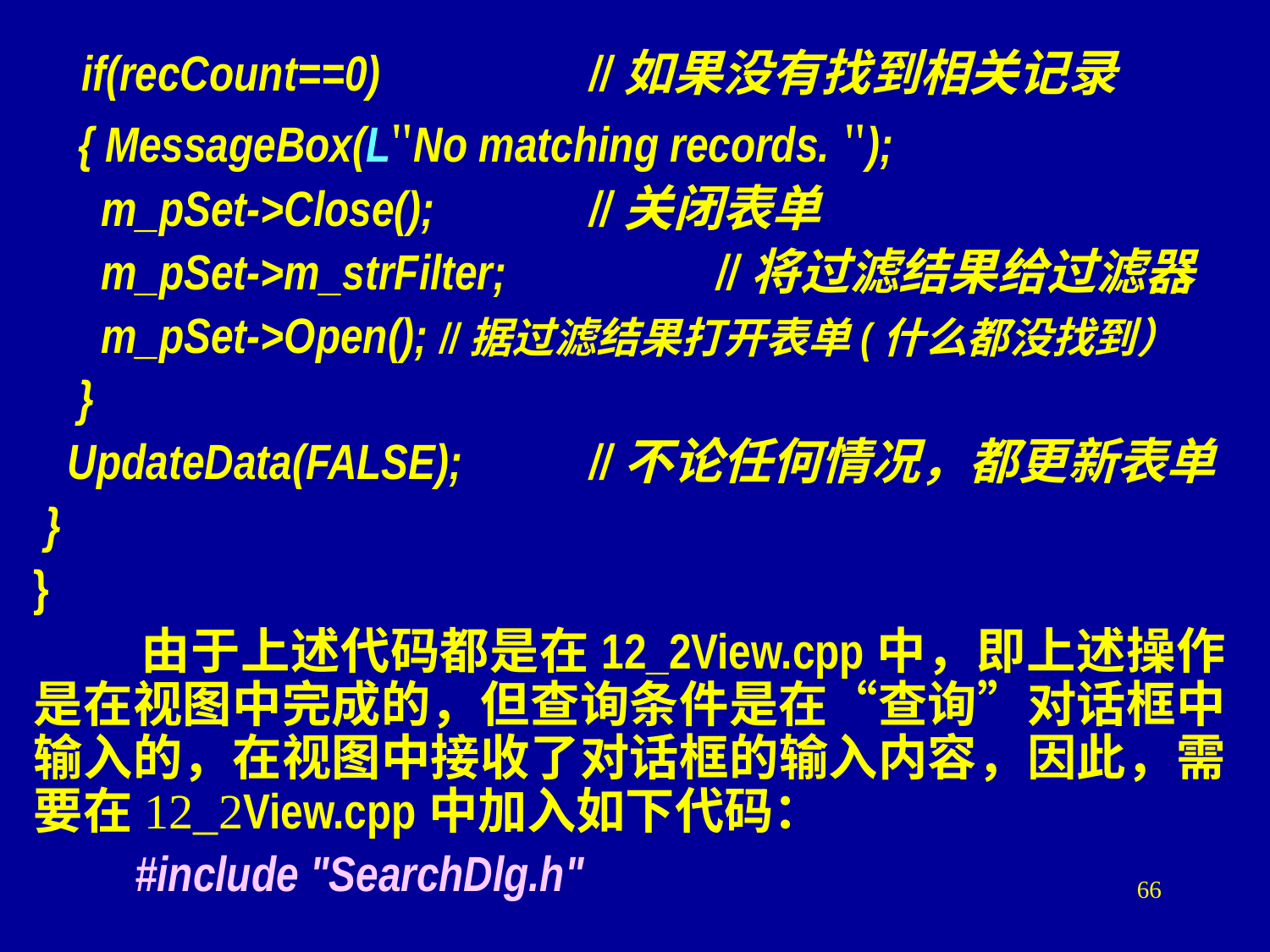

if(recCount==0)		//如果没有找到相关记录
    { MessageBox(L"No matching records. ");
      m_pSet->Close();		//关闭表单
      m_pSet->m_strFilter;		//将过滤结果给过滤器
      m_pSet->Open(); //据过滤结果打开表单(什么都没找到）
    }
   UpdateData(FALSE);	//不论任何情况，都更新表单
 }
}
        由于上述代码都是在12_2View.cpp中，即上述操作是在视图中完成的，但查询条件是在“查询”对话框中输入的，在视图中接收了对话框的输入内容，因此，需要在12_2View.cpp中加入如下代码：
         #include "SearchDlg.h"
66